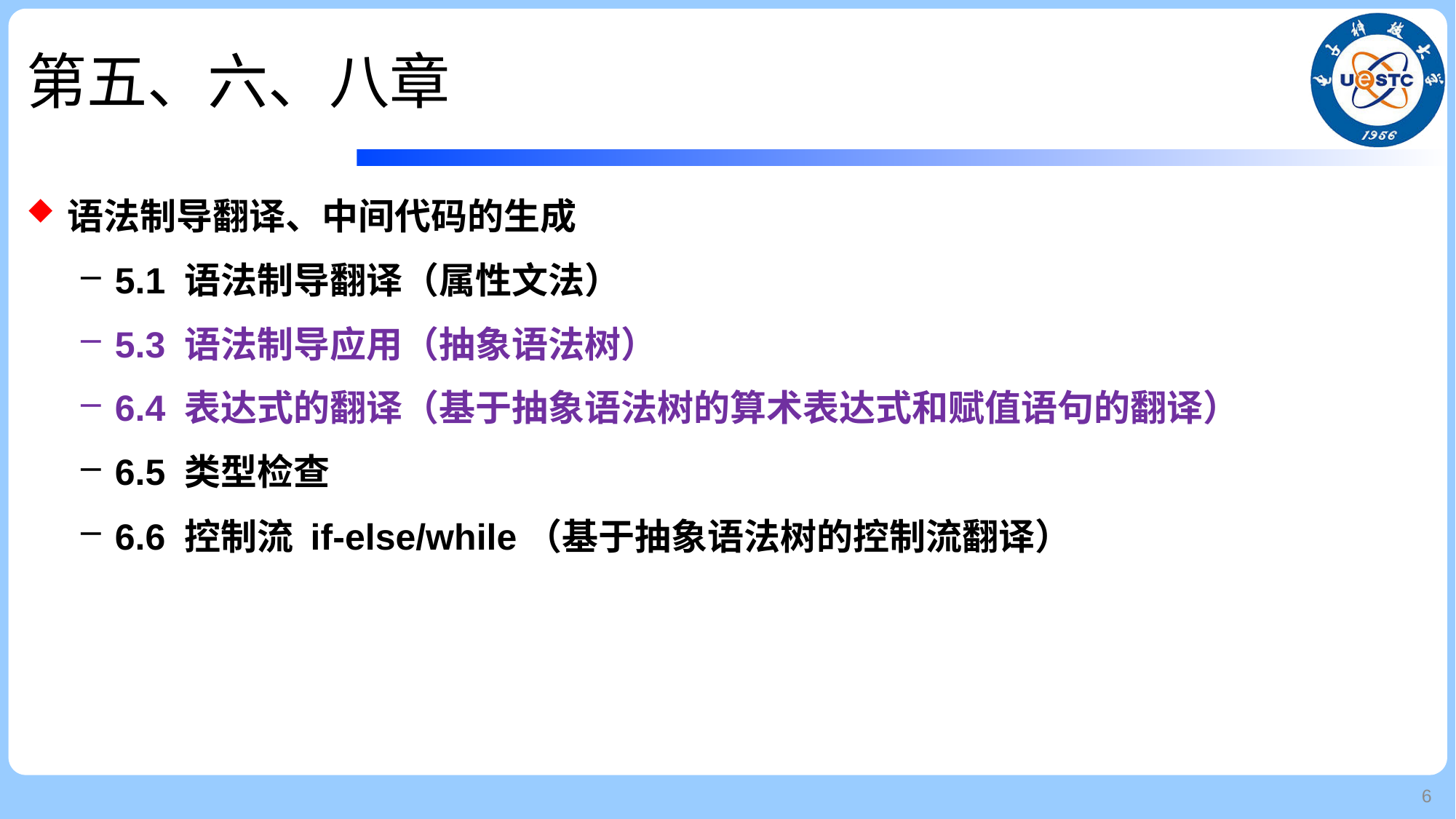

# 第五、六、八章
语法制导翻译、中间代码的生成
5.1 语法制导翻译（属性文法）
5.3 语法制导应用（抽象语法树）
6.4 表达式的翻译（基于抽象语法树的算术表达式和赋值语句的翻译）
6.5 类型检查
6.6 控制流 if-else/while（基于抽象语法树的控制流翻译）

6